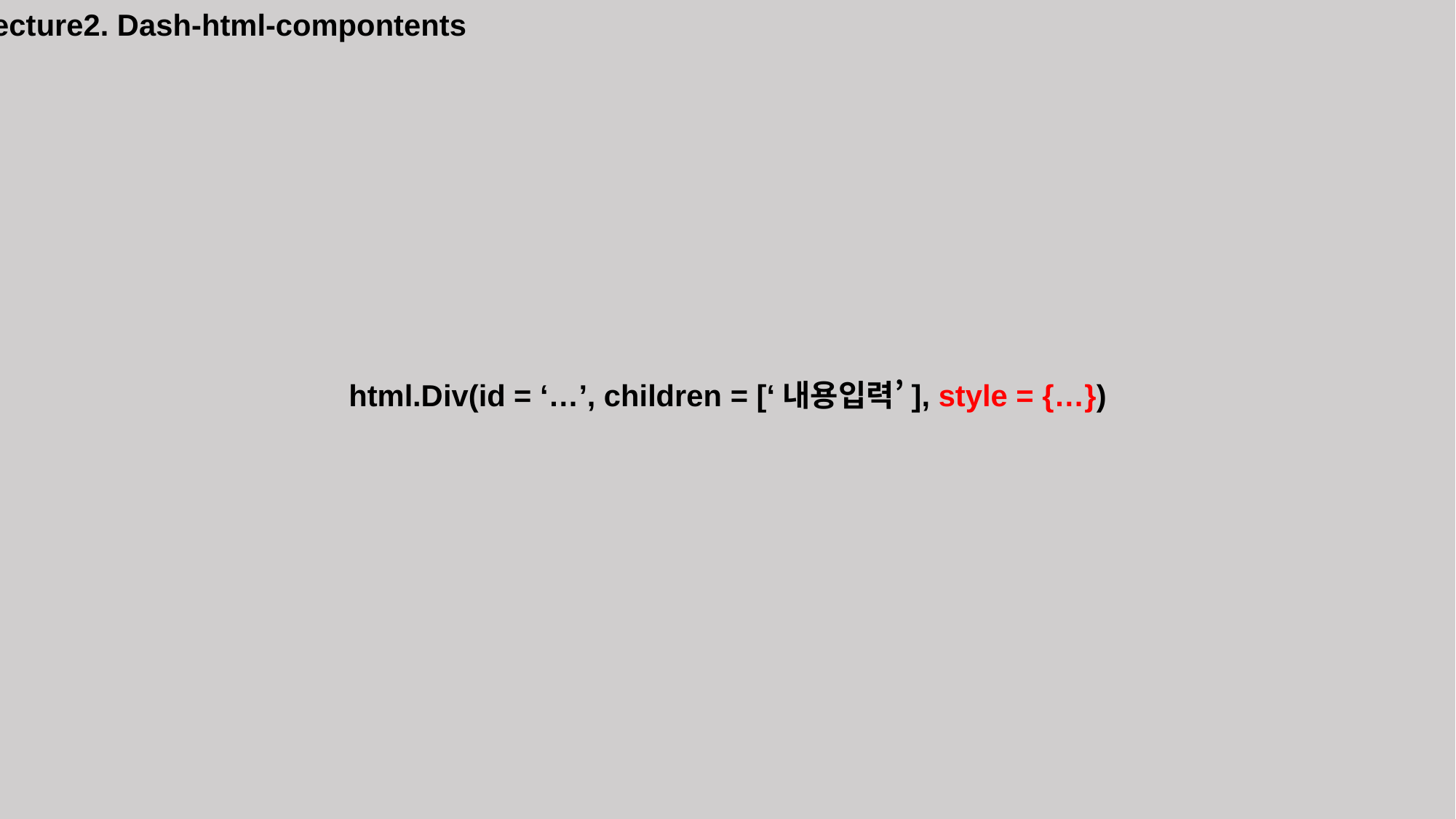

Lecture2. Dash-html-compontents
html.Div(id = ‘…’, children = [‘내용입력’], style = {…})